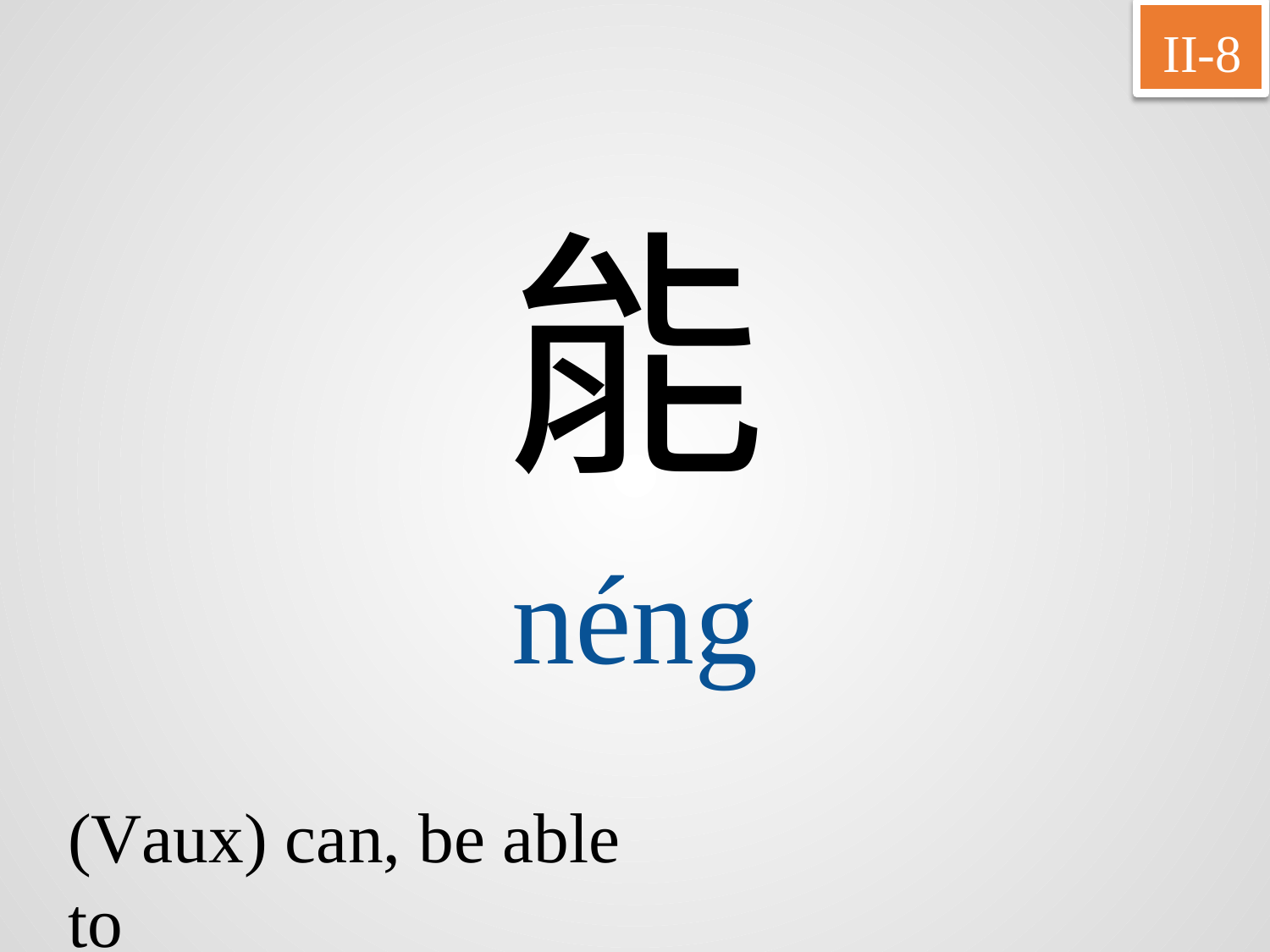

II-8

能
néng
(Vaux) can, be able to